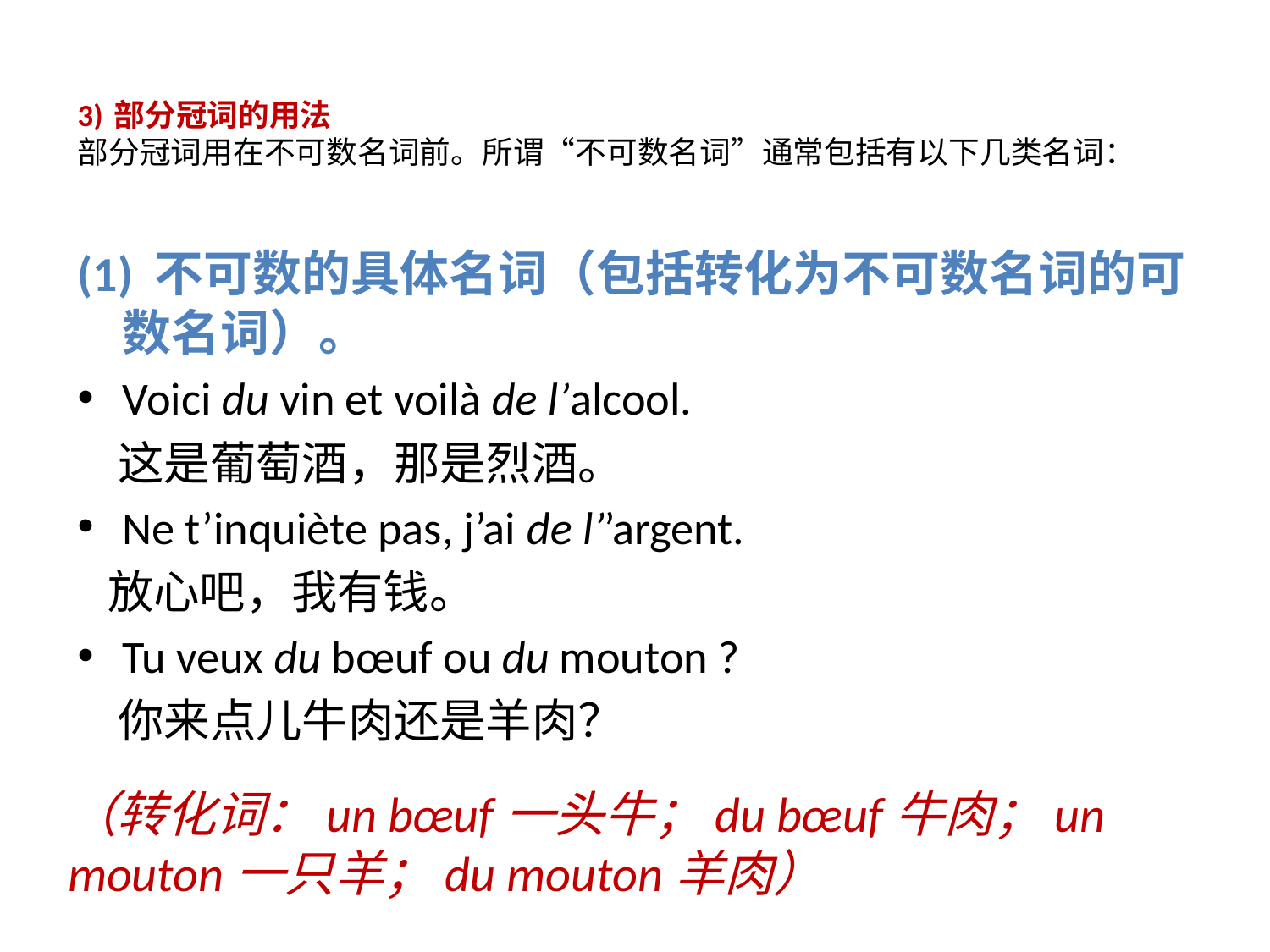

# 3) 部分冠词的用法 部分冠词用在不可数名词前。所谓“不可数名词”通常包括有以下几类名词：
(1) 不可数的具体名词（包括转化为不可数名词的可数名词）。
Voici du vin et voilà de l’alcool.
   这是葡萄酒，那是烈酒。
Ne t’inquiète pas, j’ai de l’’argent.
  放心吧，我有钱。
Tu veux du bœuf ou du mouton ?
   你来点儿牛肉还是羊肉？

（转化词：un bœuf一头牛；du bœuf牛肉；un mouton一只羊；du mouton羊肉）